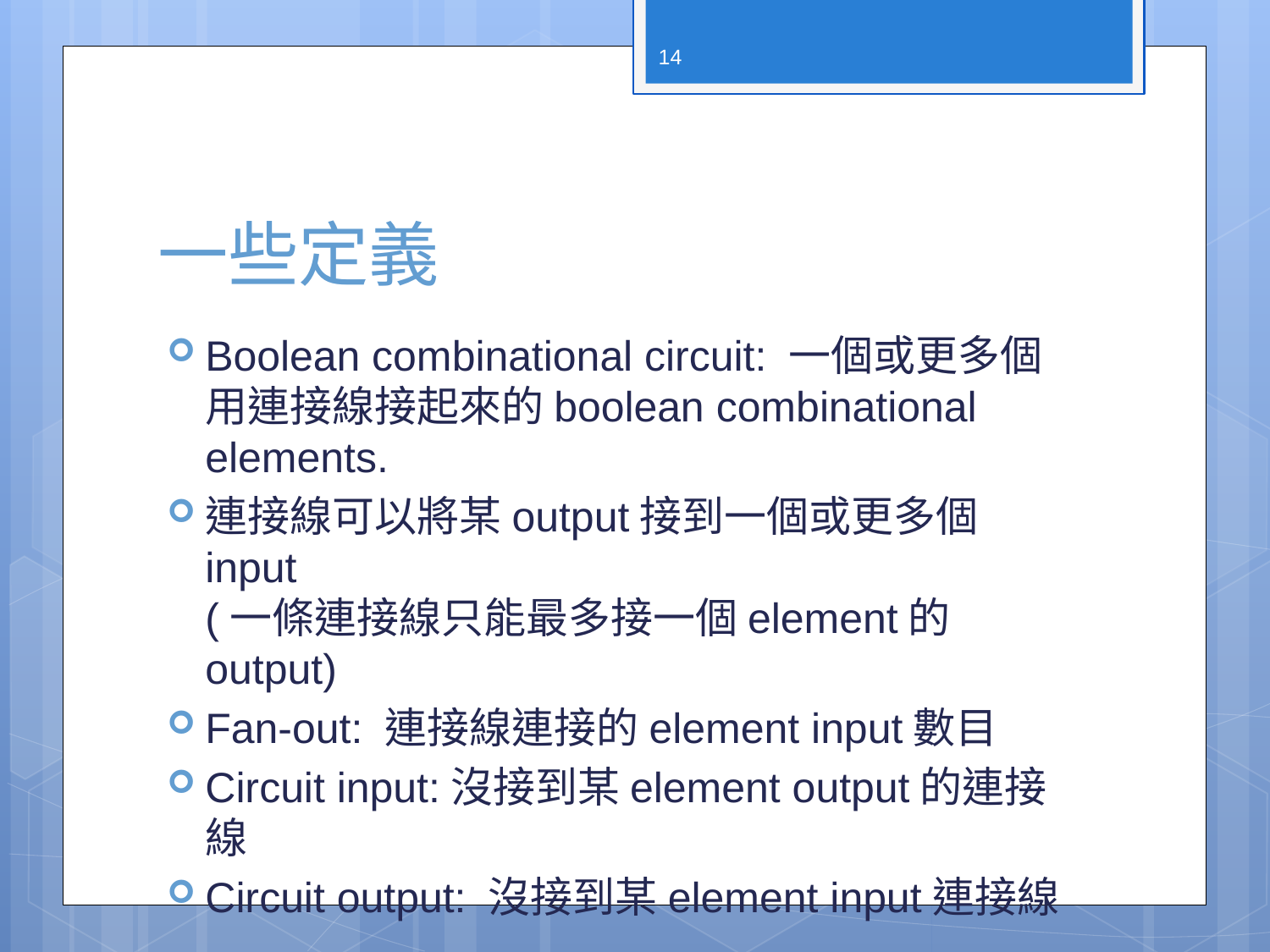

14
# 一些定義
Boolean combinational circuit: 一個或更多個用連接線接起來的boolean combinational elements.
連接線可以將某output接到一個或更多個input
(一條連接線只能最多接一個element的output)
Fan-out: 連接線連接的element input數目
Circuit input:沒接到某element output的連接線
Circuit output: 沒接到某element input連接線